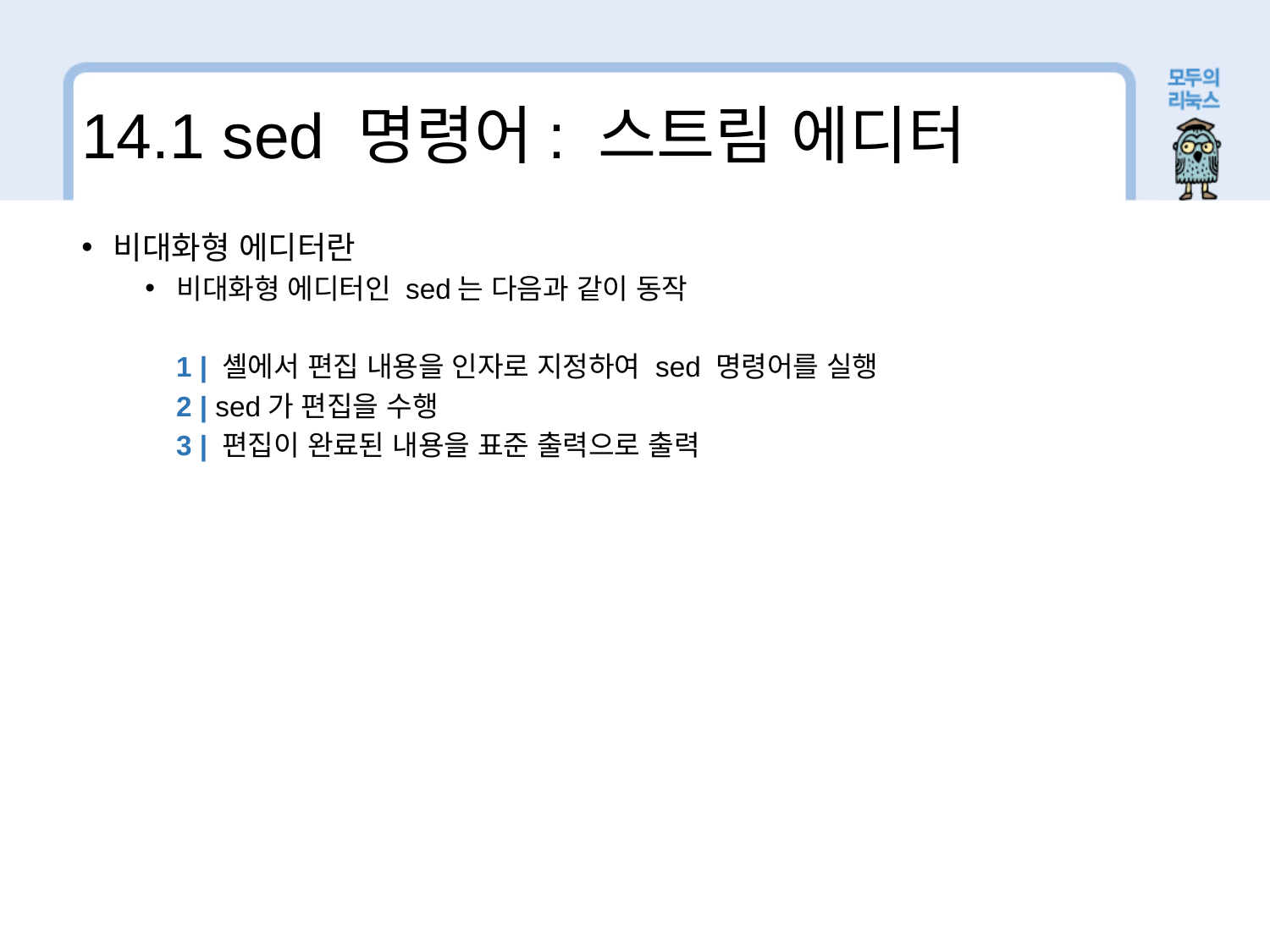

14.1 sed 명령어: 스트림 에디터
비대화형 에디터란
비대화형 에디터인 sed는 다음과 같이 동작

    1 | 셸에서 편집 내용을 인자로 지정하여 sed 명령어를 실행
    2 | sed가 편집을 수행
    3 | 편집이 완료된 내용을 표준 출력으로 출력